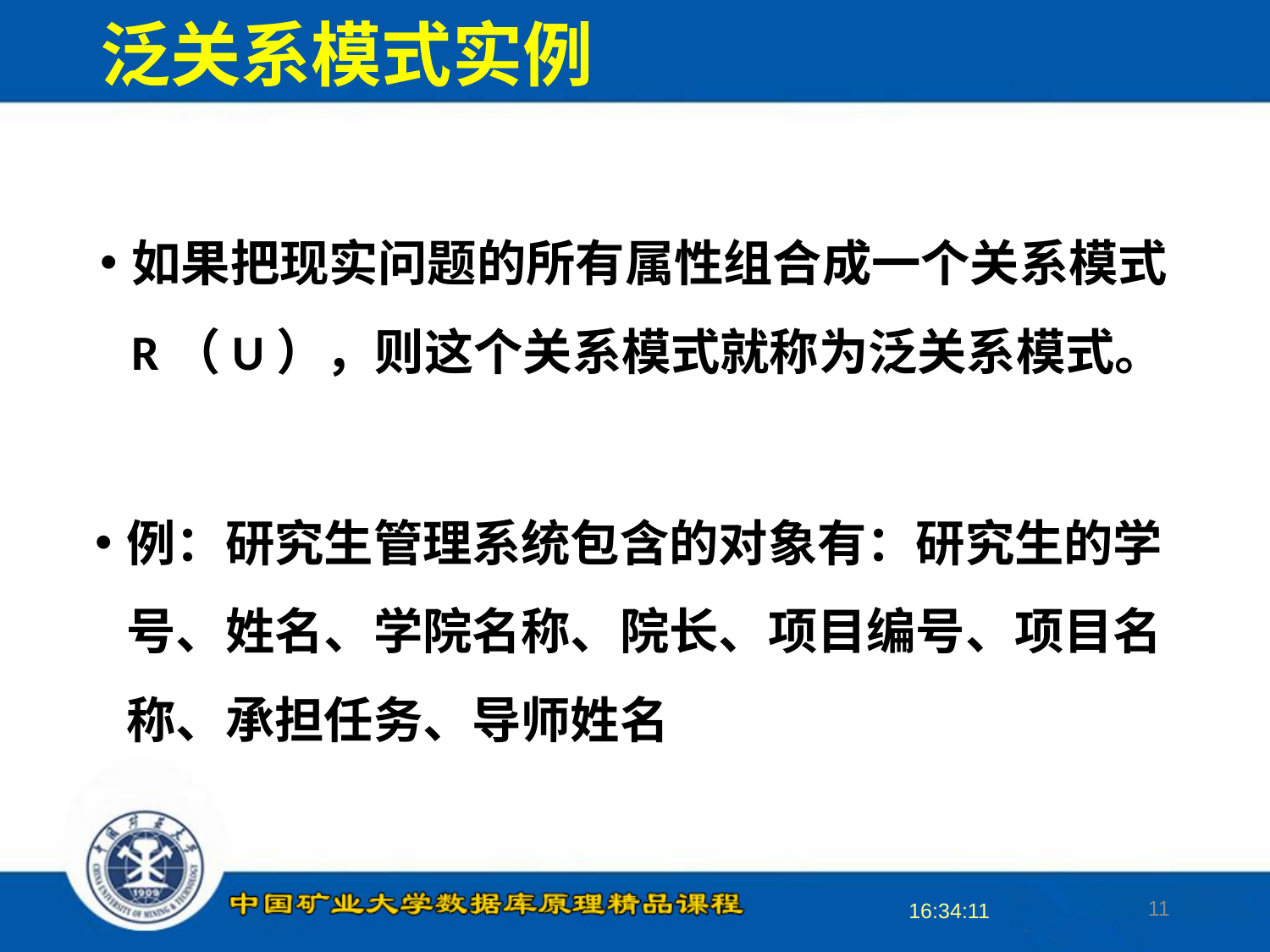

# 泛关系模式实例
如果把现实问题的所有属性组合成一个关系模式R（U），则这个关系模式就称为泛关系模式。

例：研究生管理系统包含的对象有：研究生的学号、姓名、学院名称、院长、项目编号、项目名称、承担任务、导师姓名
11
16:34:11